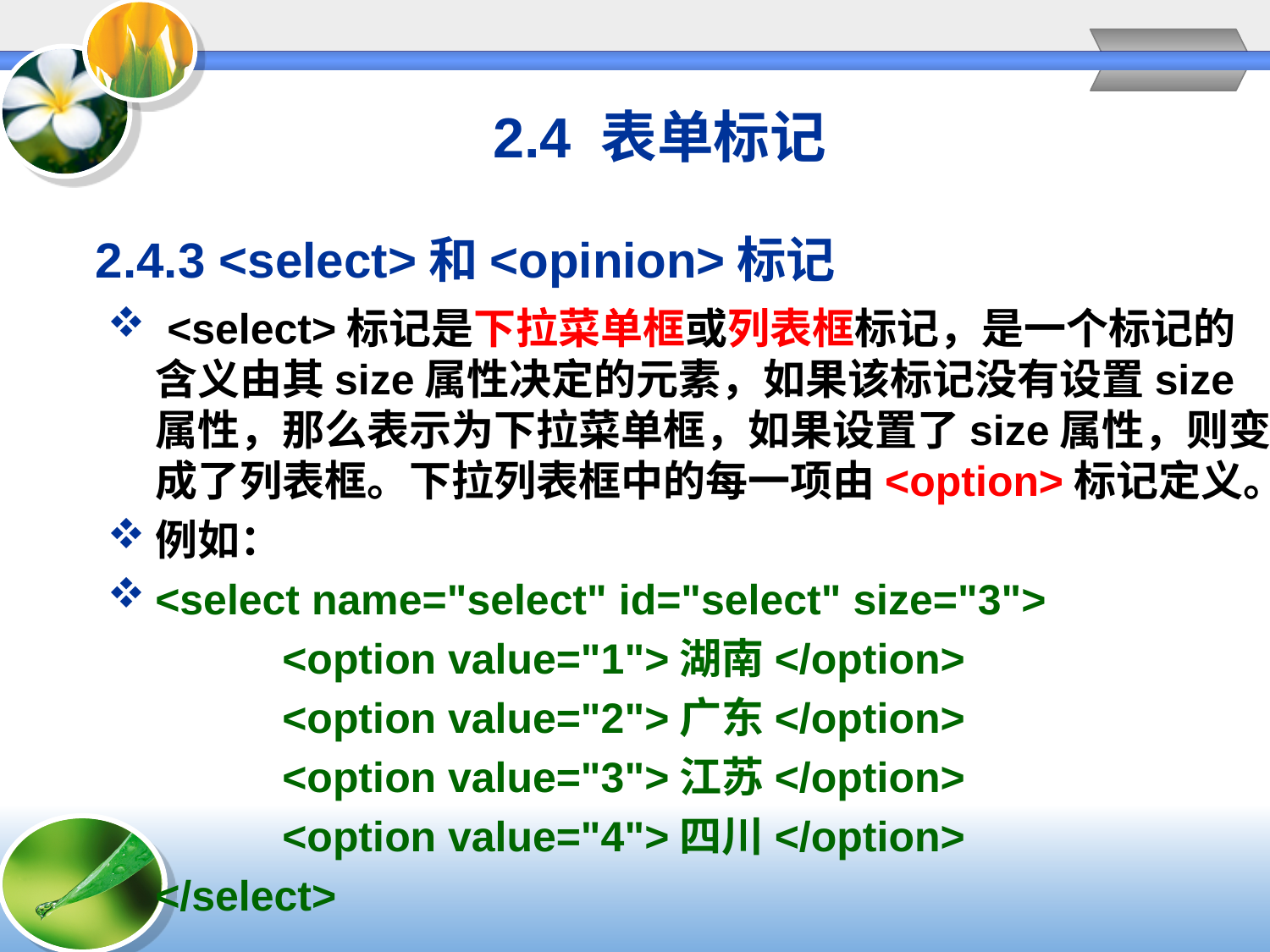

2.4 表单标记
2.4.3 <select>和<opinion>标记
 <select>标记是下拉菜单框或列表框标记，是一个标记的含义由其size属性决定的元素，如果该标记没有设置size属性，那么表示为下拉菜单框，如果设置了size属性，则变成了列表框。下拉列表框中的每一项由<option>标记定义。
例如：
<select name="select" id="select" size="3">
		<option value="1">湖南</option>
      	<option value="2">广东</option>
      	<option value="3">江苏</option>
		<option value="4">四川</option>
	</select>